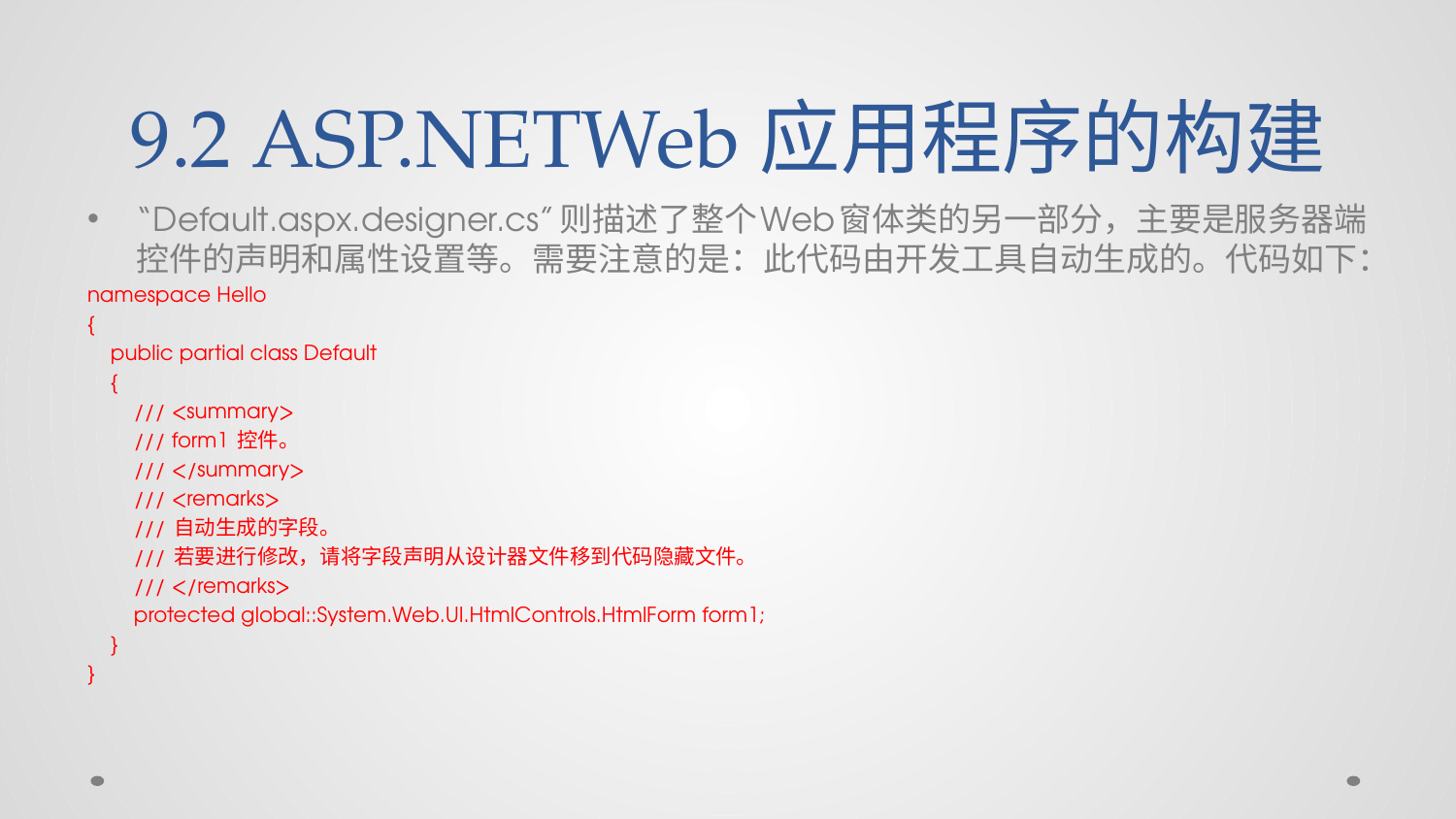

# 9.2 ASP.NETWeb应用程序的构建
“Default.aspx.designer.cs”则描述了整个Web窗体类的另一部分，主要是服务器端控件的声明和属性设置等。需要注意的是：此代码由开发工具自动生成的。代码如下：
namespace Hello
{
    public partial class Default
    {
        /// <summary>
        /// form1 控件。
        /// </summary>
        /// <remarks>
        /// 自动生成的字段。
        /// 若要进行修改，请将字段声明从设计器文件移到代码隐藏文件。
        /// </remarks>
        protected global::System.Web.UI.HtmlControls.HtmlForm form1;
    }
}